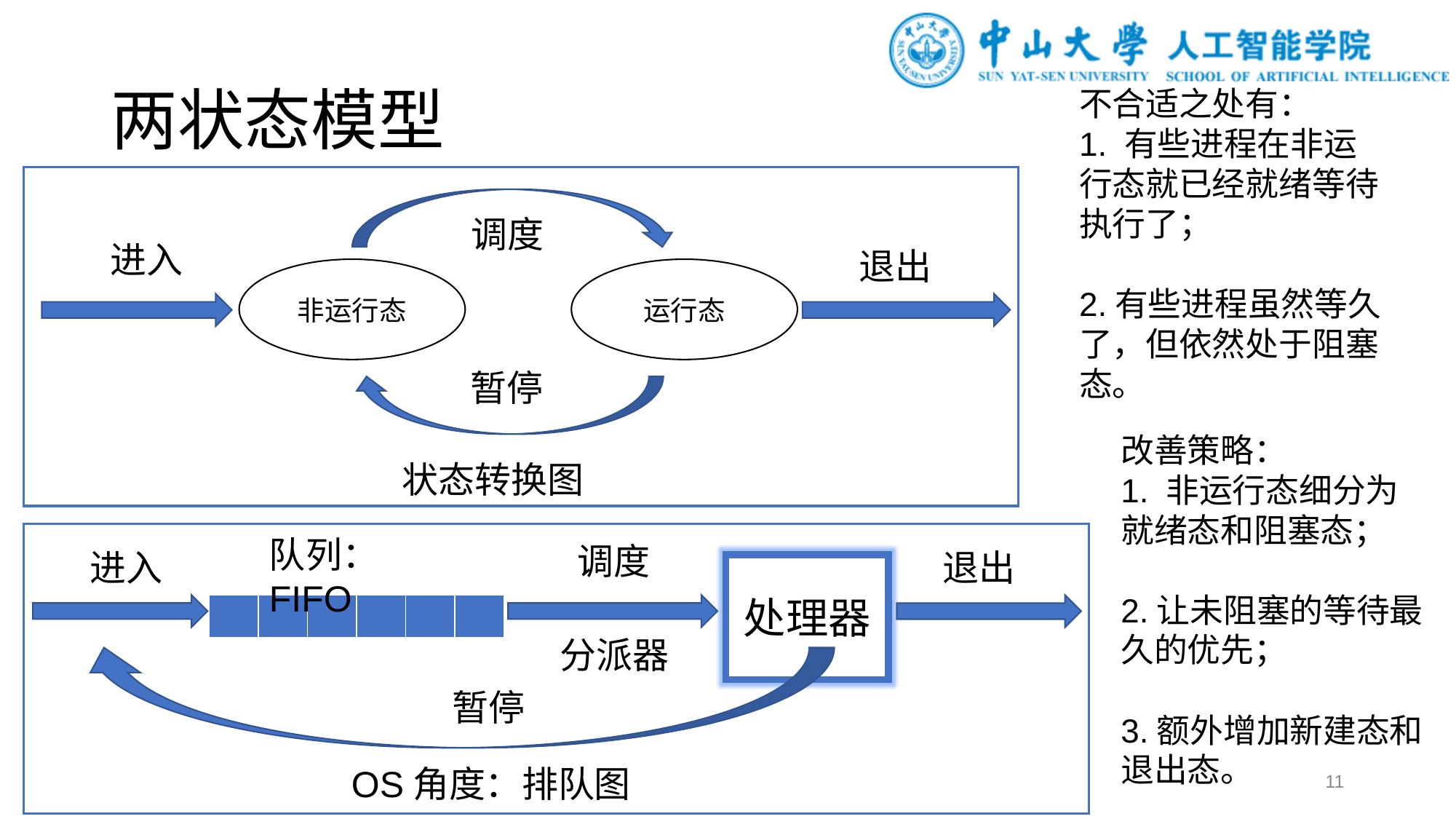

# 两状态模型
不合适之处有：
1. 有些进程在非运行态就已经就绪等待执行了；

2.有些进程虽然等久了，但依然处于阻塞态。

调度
进入
退出
运行态
非运行态

暂停

改善策略：
1. 非运行态细分为就绪态和阻塞态；

2.让未阻塞的等待最久的优先；

3.额外增加新建态和退出态。
状态转换图

队列：FIFO
调度
退出
进入
处理器

|  |  |  |  |  |  |
| --- | --- | --- | --- | --- | --- |

分派器

暂停
OS角度：排队图
11